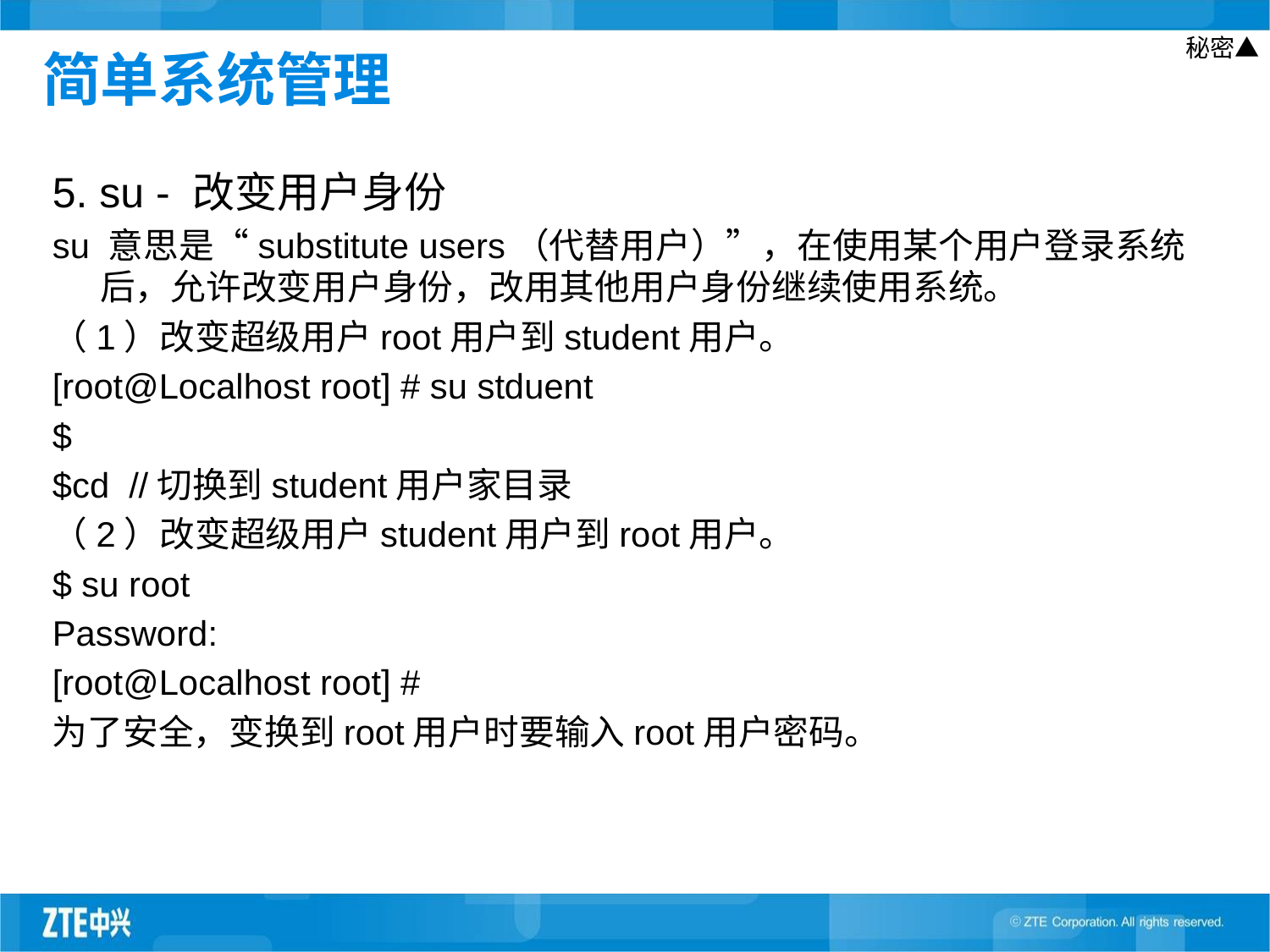

# 简单系统管理
5. su - 改变用户身份
su 意思是“substitute users（代替用户）”，在使用某个用户登录系统后，允许改变用户身份，改用其他用户身份继续使用系统。
（1）改变超级用户root用户到student用户。
[root@Localhost root] # su stduent
$
$cd  //切换到student用户家目录
（2）改变超级用户student用户到root用户。
$ su root
Password:
[root@Localhost root] #
为了安全，变换到root用户时要输入root用户密码。